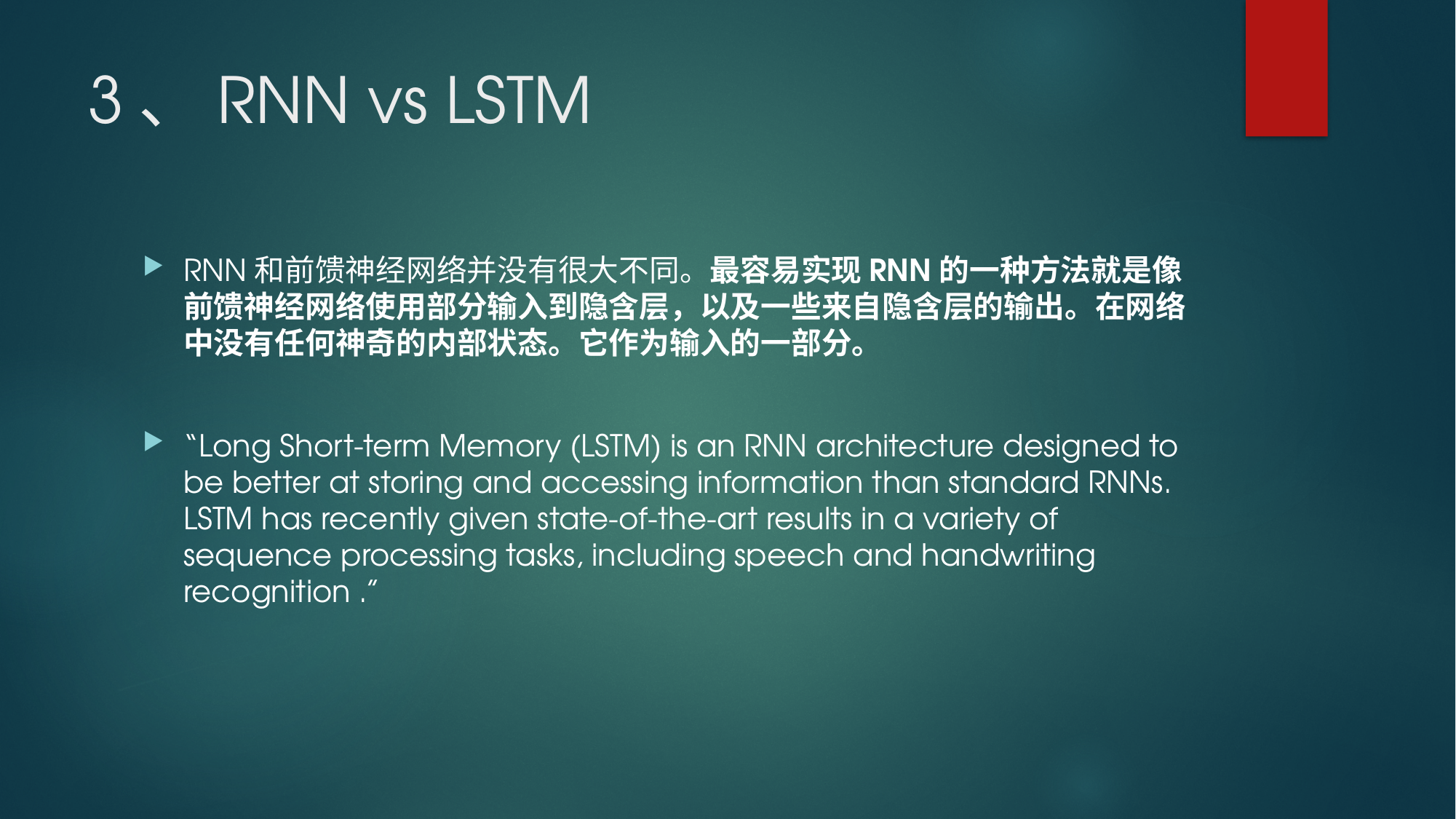

# 3、RNN vs LSTM
RNN和前馈神经网络并没有很大不同。最容易实现RNN的一种方法就是像前馈神经网络使用部分输入到隐含层，以及一些来自隐含层的输出。在网络中没有任何神奇的内部状态。它作为输入的一部分。

“Long Short-term Memory (LSTM) is an RNN architecture designed to be better at storing and accessing information than standard RNNs. LSTM has recently given state-of-the-art results in a variety of sequence processing tasks, including speech and handwriting recognition .”